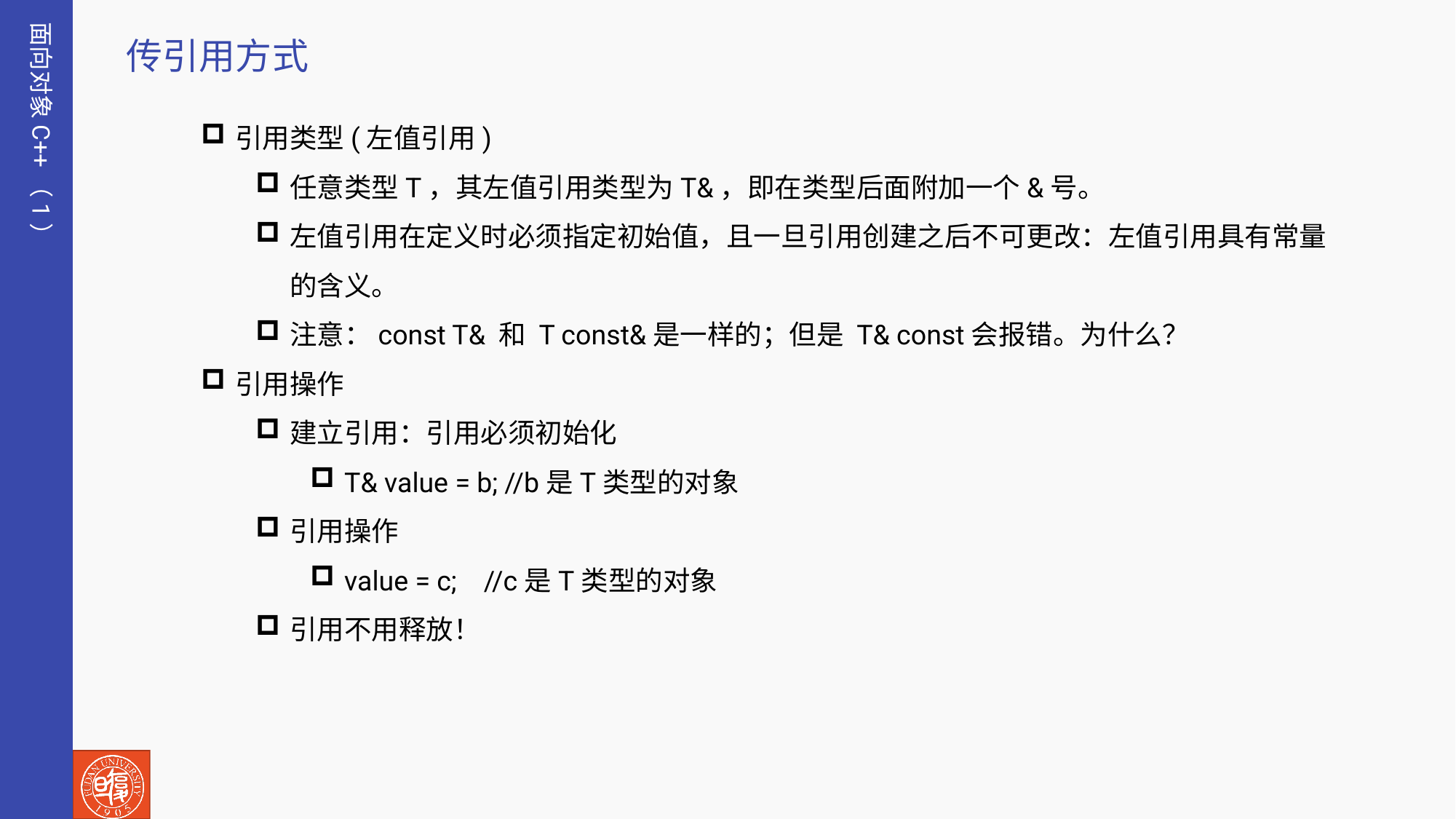

面向对象C++（1）
传引用方式
引用类型(左值引用)
任意类型T，其左值引用类型为T&，即在类型后面附加一个&号。
左值引用在定义时必须指定初始值，且一旦引用创建之后不可更改：左值引用具有常量的含义。
注意：const T& 和 T const&是一样的；但是 T& const会报错。为什么？
引用操作
建立引用：引用必须初始化
T& value = b; //b是T类型的对象
引用操作
value = c;    //c是T类型的对象
引用不用释放！